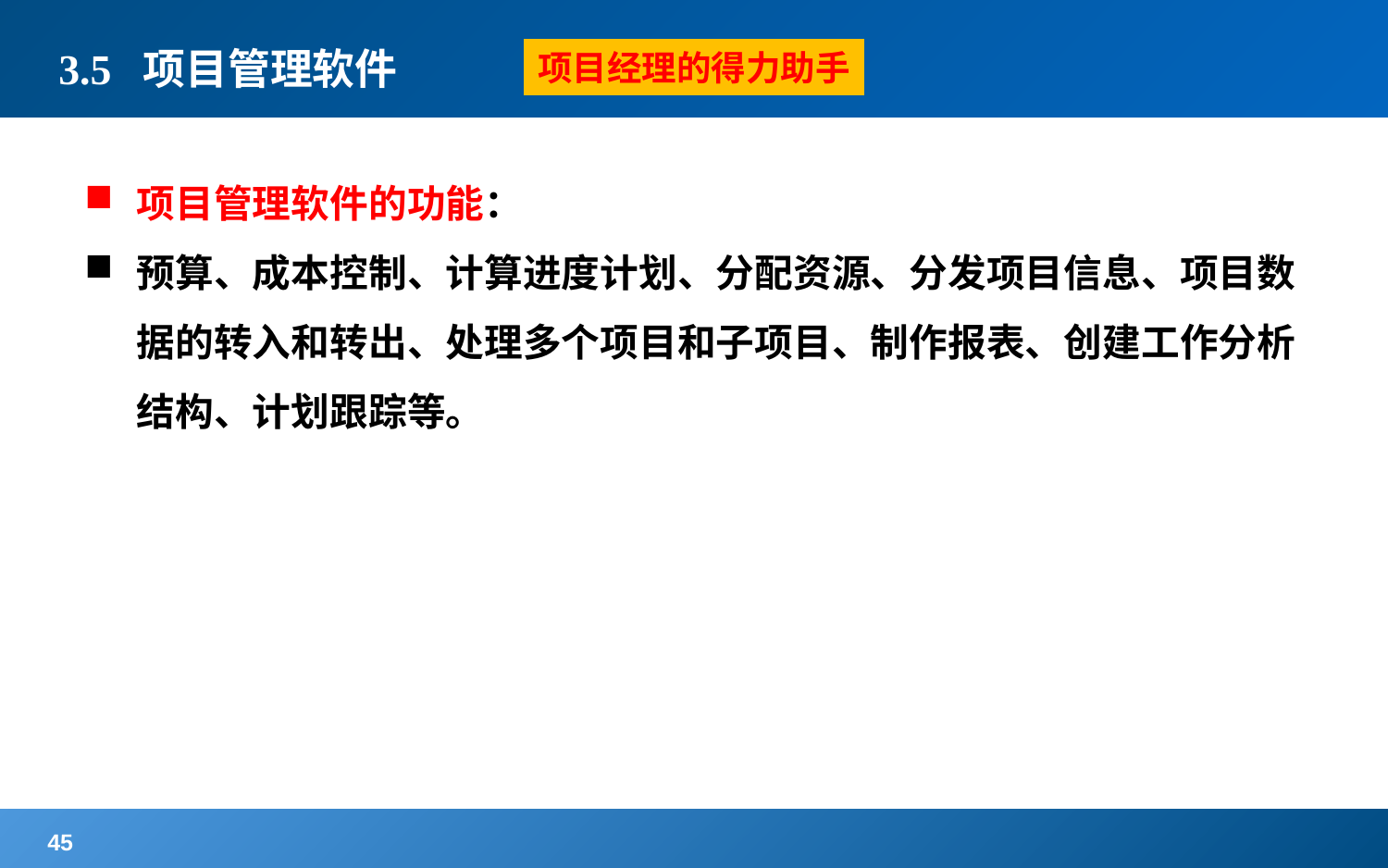

# 3.5  项目管理软件
项目经理的得力助手
项目管理软件的功能：
预算、成本控制、计算进度计划、分配资源、分发项目信息、项目数据的转入和转出、处理多个项目和子项目、制作报表、创建工作分析结构、计划跟踪等。